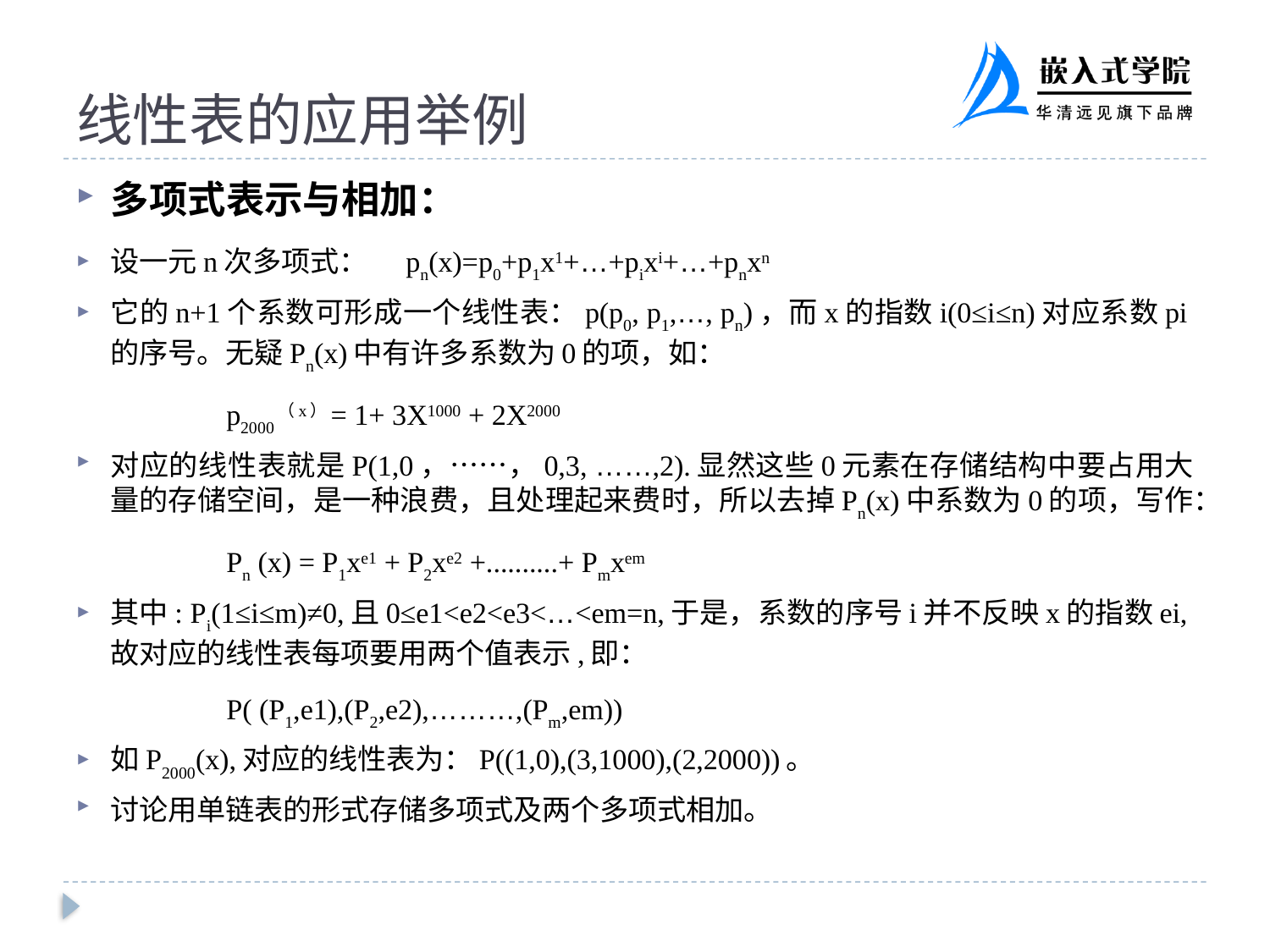

# 线性表的应用举例
多项式表示与相加：
设一元n次多项式：     pn(x)=p0+p1x1+…+pixi+…+pnxn
它的n+1个系数可形成一个线性表：p(p0, p1,…, pn)，而x的指数i(0≤i≤n)对应系数pi的序号。无疑Pn(x)中有许多系数为0的项，如：
          		p2000（x）= 1+ 3X1000 + 2X2000
对应的线性表就是P(1,0，……，0,3, ……,2).显然这些0元素在存储结构中要占用大量的存储空间，是一种浪费，且处理起来费时，所以去掉Pn(x)中系数为0的项，写作：
          		Pn (x) = P1xe1 + P2xe2 +..........+ Pmxem
其中: Pi(1≤i≤m)≠0,且0≤e1<e2<e3<…<em=n,于是，系数的序号i并不反映x的指数ei,故对应的线性表每项要用两个值表示,即：
          		P( (P1,e1),(P2,e2),………,(Pm,em))
如P2000(x),对应的线性表为：P((1,0),(3,1000),(2,2000))。
讨论用单链表的形式存储多项式及两个多项式相加。
81